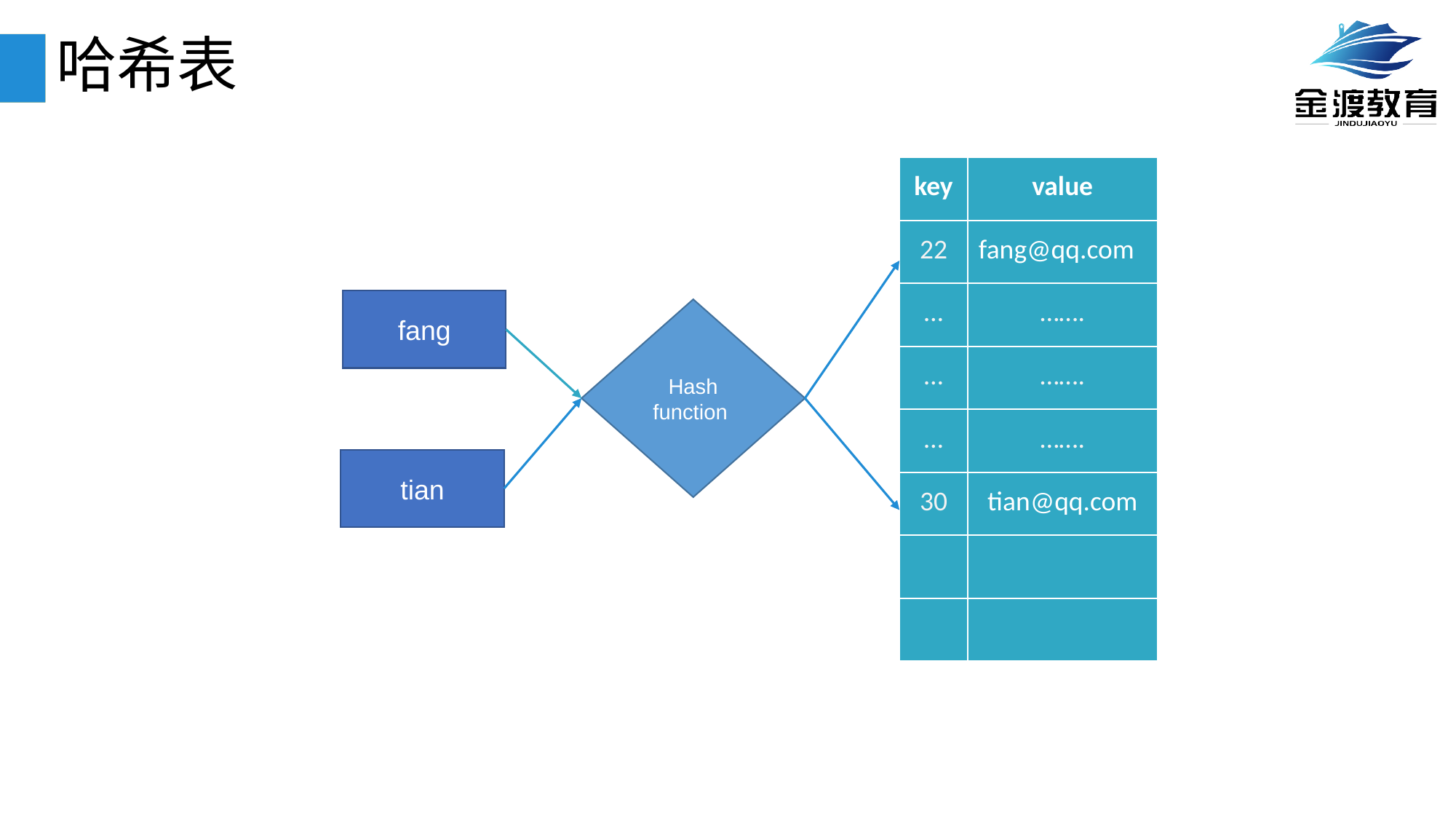

# 哈希表
| key | value |
| --- | --- |
| 22 | fang@qq.com |
| … | ……. |
| … | ……. |
| … | ……. |
| 30 | tian@qq.com |
|  |  |
|  |  |
fang
Hash function
tian